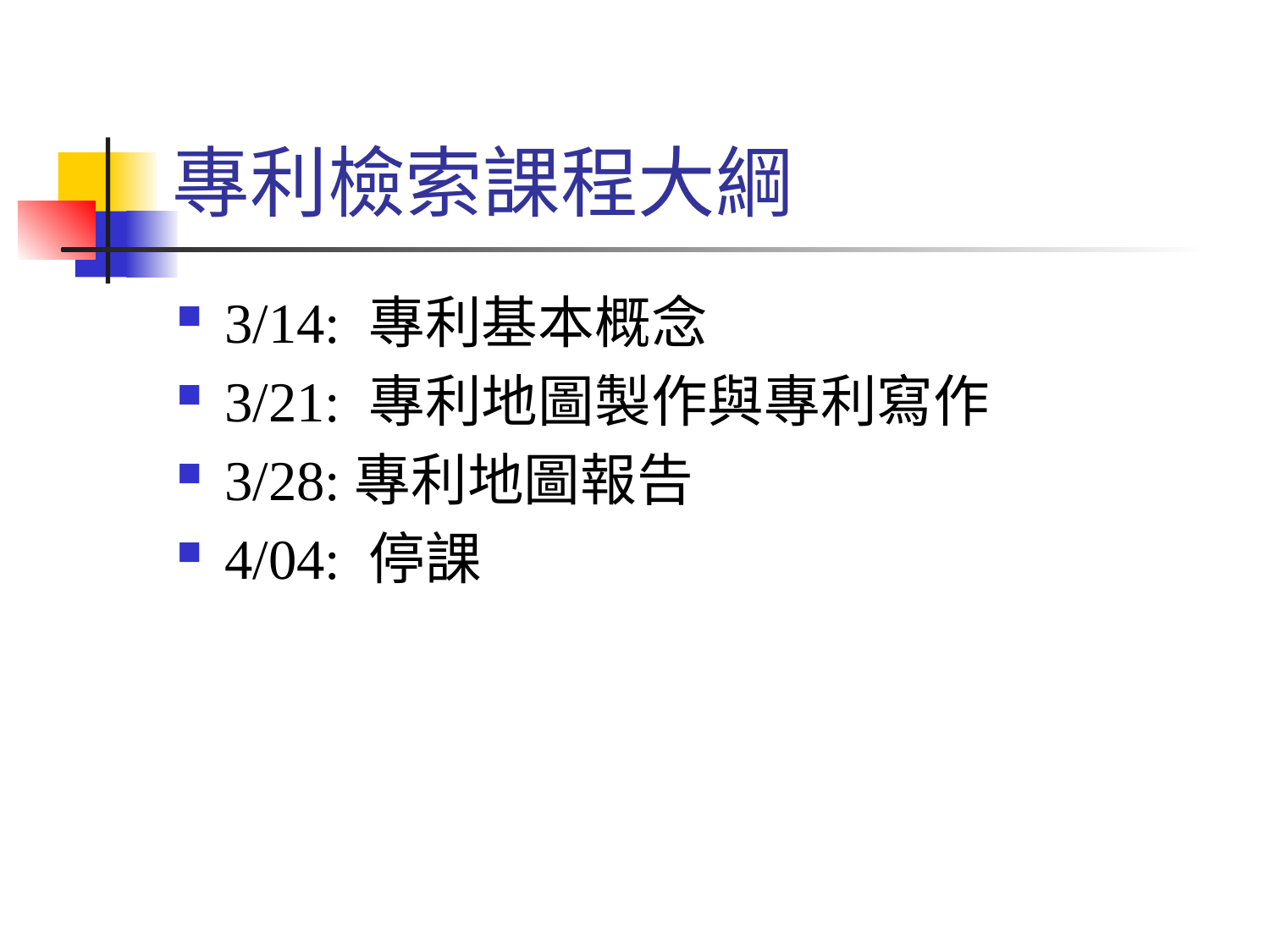

# 專利檢索課程大綱
3/14: 專利基本概念
3/21: 專利地圖製作與專利寫作
3/28:專利地圖報告
4/04: 停課